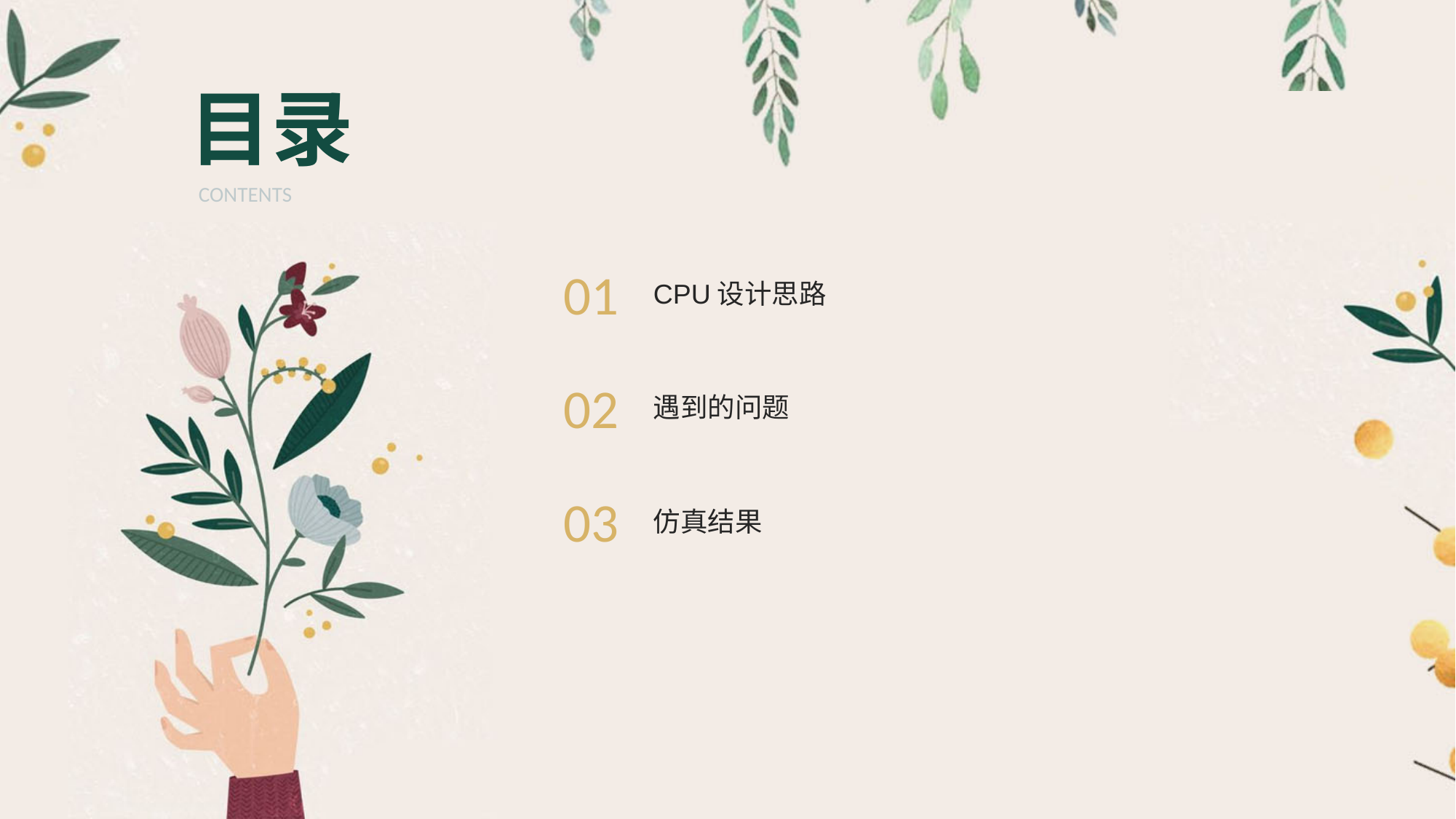

目录
CONTENTS
01
CPU设计思路
02
遇到的问题
03
仿真结果